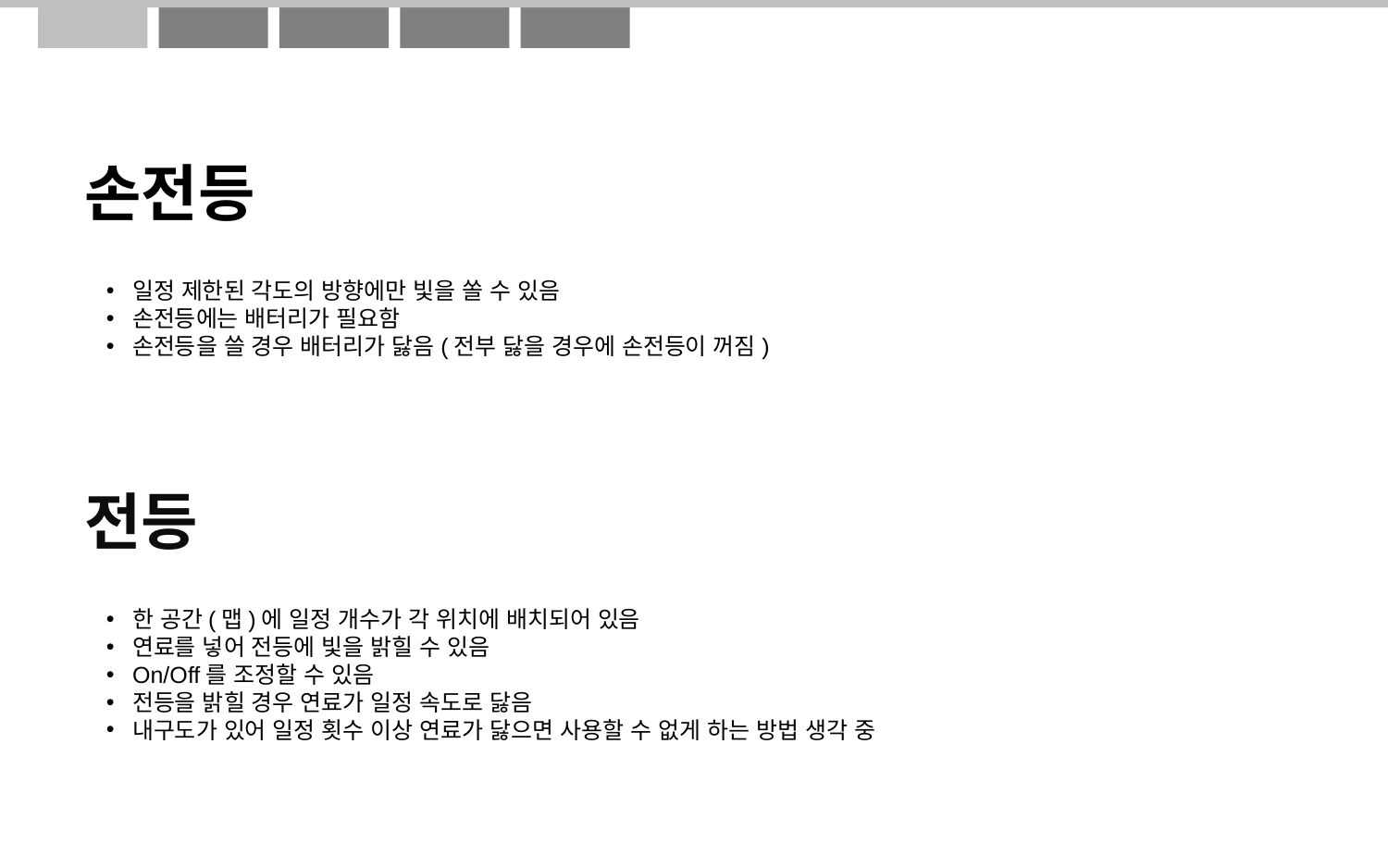

손전등
일정 제한된 각도의 방향에만 빛을 쏠 수 있음
손전등에는 배터리가 필요함
손전등을 쓸 경우 배터리가 닳음(전부 닳을 경우에 손전등이 꺼짐)
전등
한 공간(맵)에 일정 개수가 각 위치에 배치되어 있음
연료를 넣어 전등에 빛을 밝힐 수 있음
On/Off를 조정할 수 있음
전등을 밝힐 경우 연료가 일정 속도로 닳음
내구도가 있어 일정 횟수 이상 연료가 닳으면 사용할 수 없게 하는 방법 생각 중